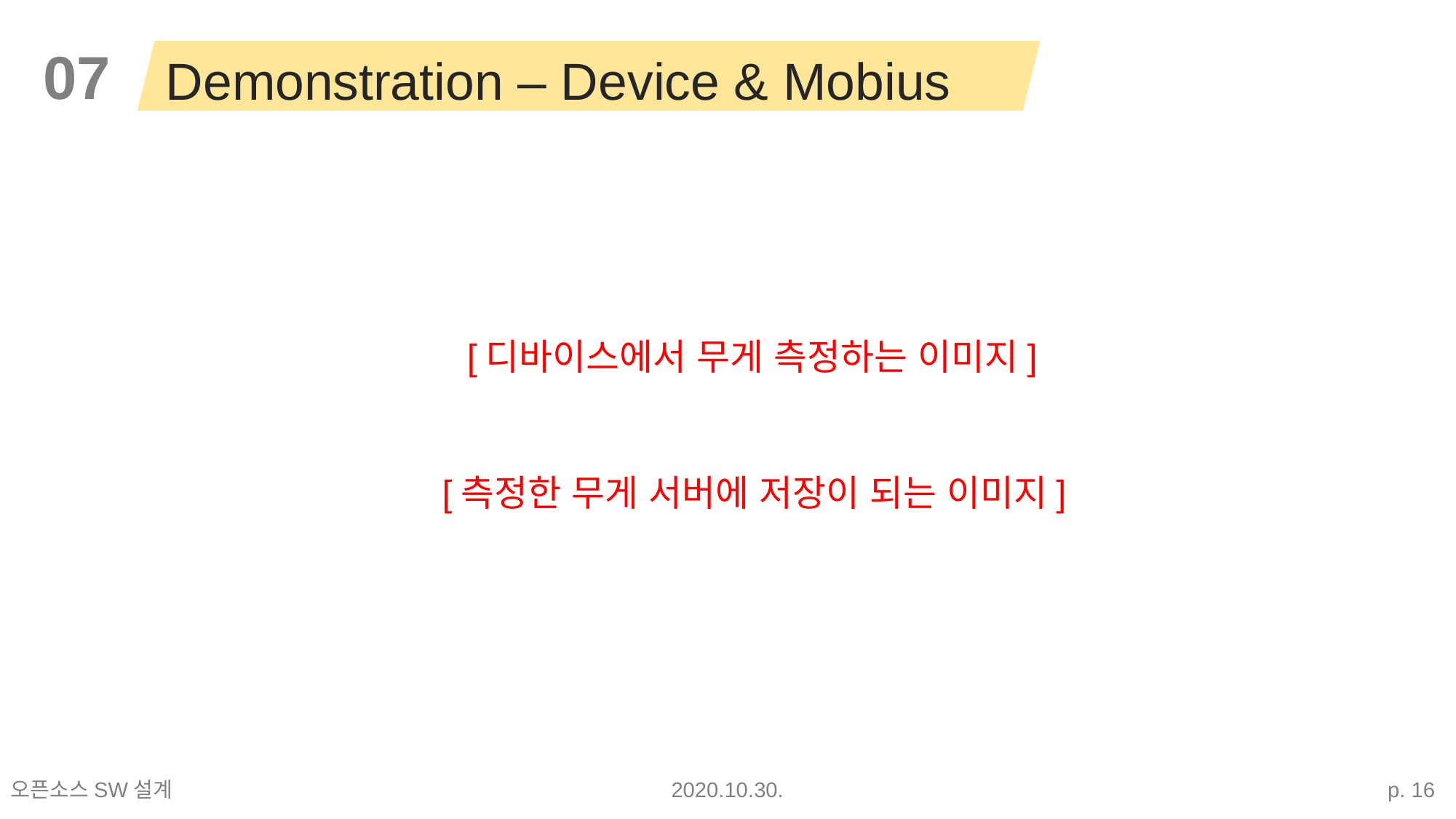

07
Demonstration – Device & Mobius

[디바이스에서 무게 측정하는 이미지]
[측정한 무게 서버에 저장이 되는 이미지]
오픈소스SW설계
2020.10.30.
p. 16